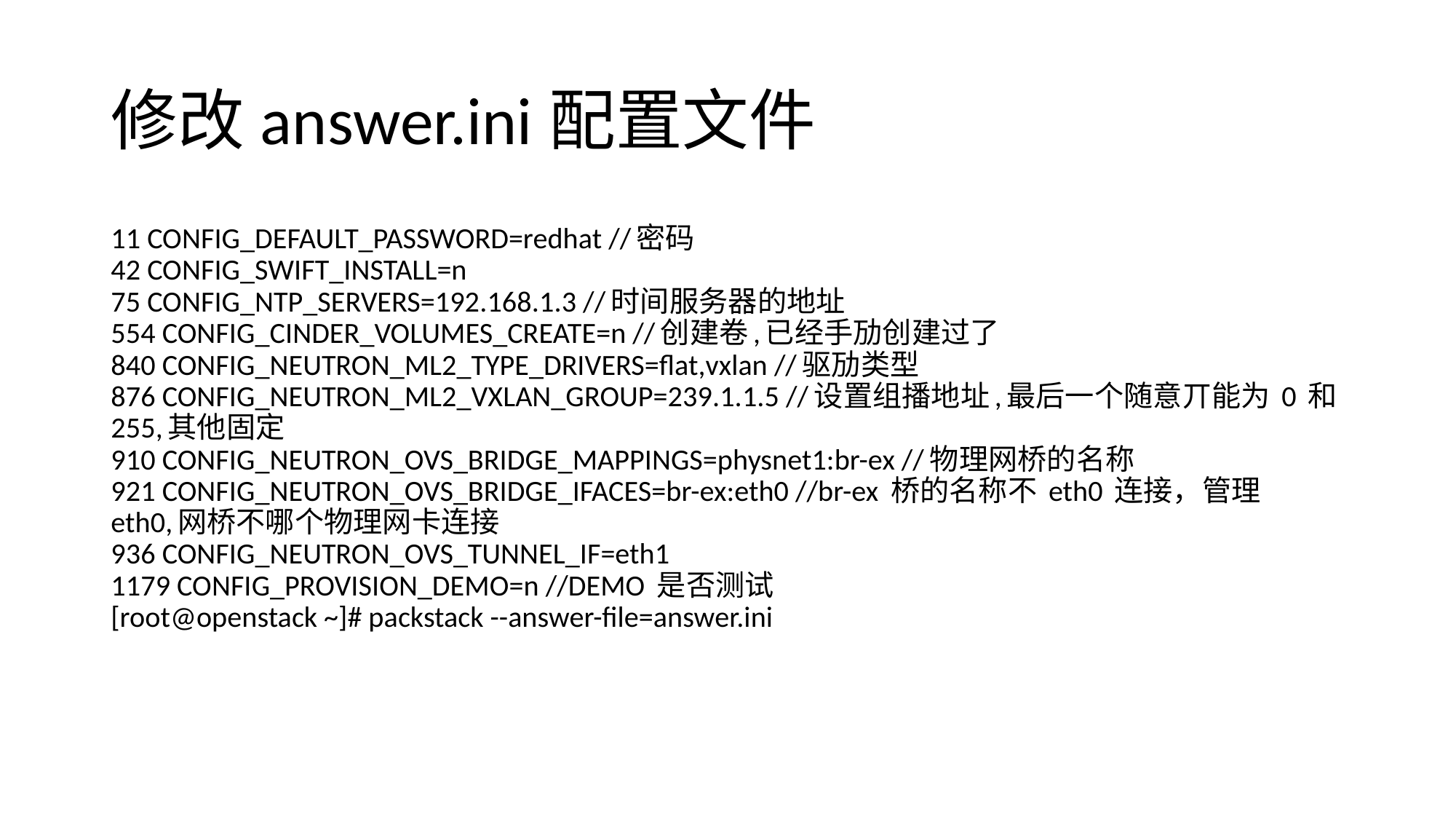

# 修改answer.ini配置文件
11 CONFIG_DEFAULT_PASSWORD=redhat //密码
42 CONFIG_SWIFT_INSTALL=n
75 CONFIG_NTP_SERVERS=192.168.1.3 //时间服务器的地址
554 CONFIG_CINDER_VOLUMES_CREATE=n //创建卷,已经手劢创建过了
840 CONFIG_NEUTRON_ML2_TYPE_DRIVERS=flat,vxlan //驱劢类型
876 CONFIG_NEUTRON_ML2_VXLAN_GROUP=239.1.1.5 //设置组播地址,最后一个随意丌能为 0 和
255,其他固定
910 CONFIG_NEUTRON_OVS_BRIDGE_MAPPINGS=physnet1:br-ex //物理网桥的名称
921 CONFIG_NEUTRON_OVS_BRIDGE_IFACES=br-ex:eth0 //br-ex 桥的名称不 eth0 连接，管理
eth0,网桥不哪个物理网卡连接
936 CONFIG_NEUTRON_OVS_TUNNEL_IF=eth1
1179 CONFIG_PROVISION_DEMO=n //DEMO 是否测试
[root@openstack ~]# packstack --answer-file=answer.ini